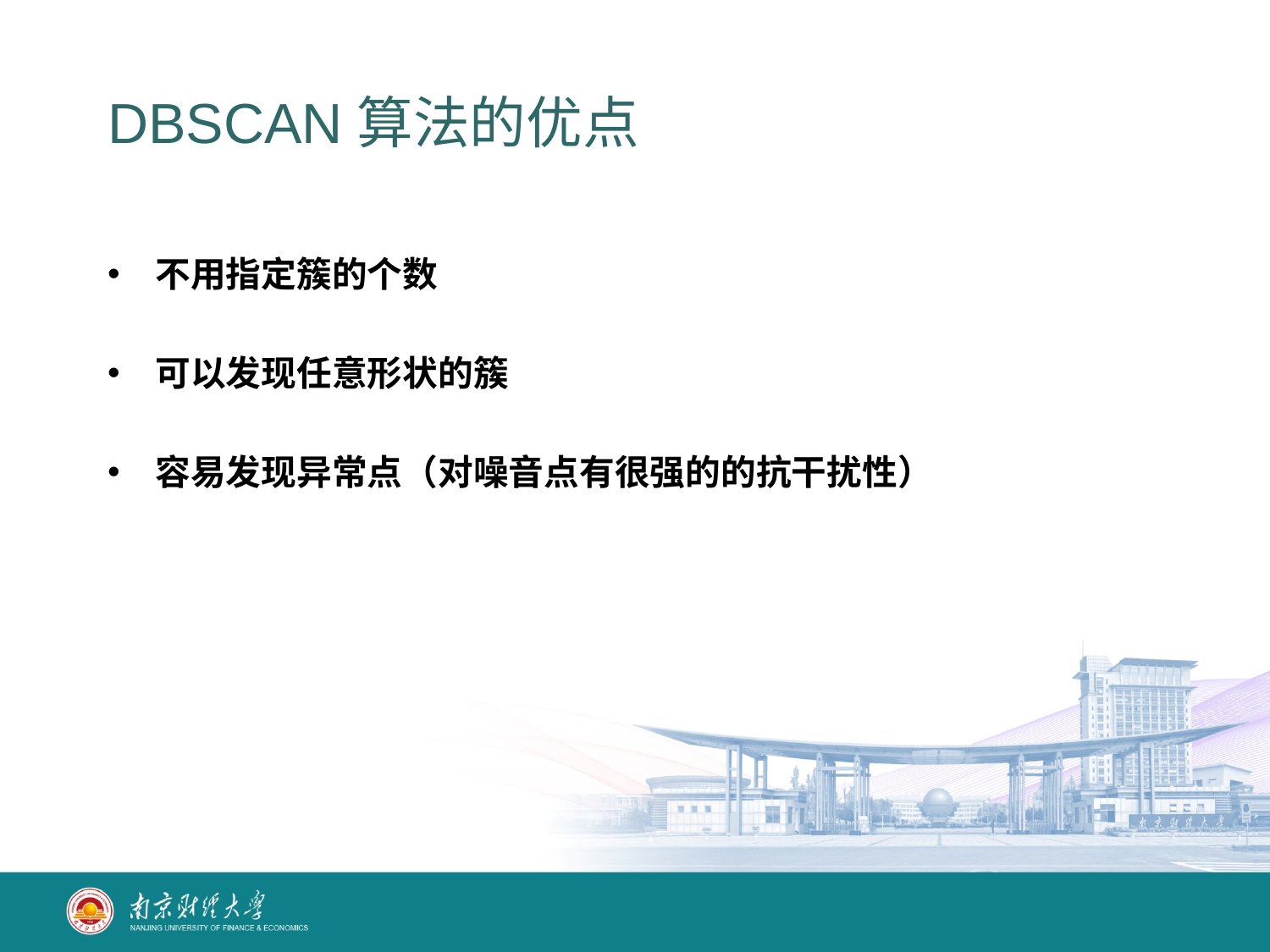

# DBSCAN算法的优点
不用指定簇的个数

可以发现任意形状的簇

容易发现异常点（对噪音点有很强的的抗干扰性）